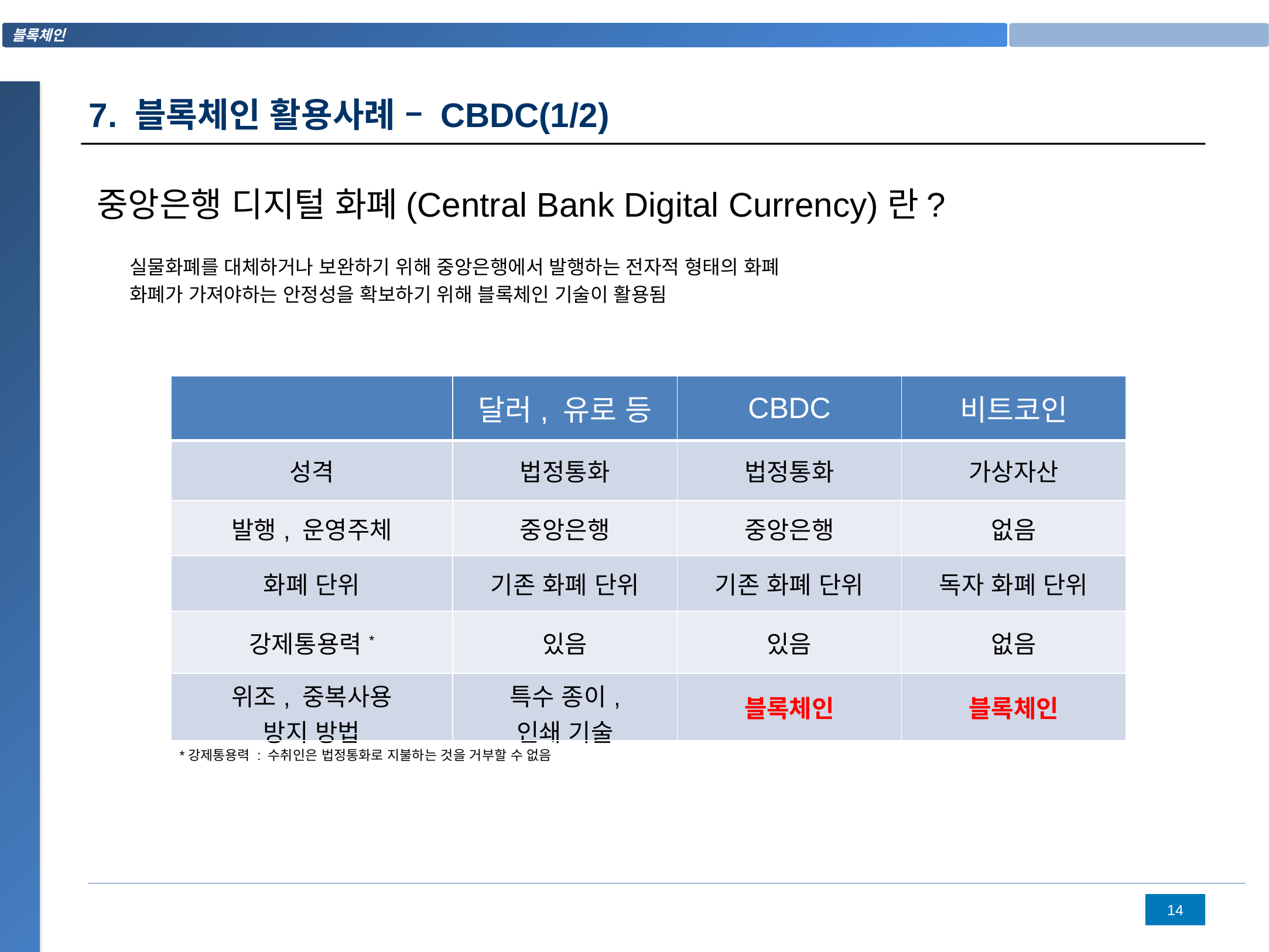

7. 블록체인 활용사례 – CBDC(1/2)

중앙은행 디지털 화폐(Central Bank Digital Currency)란?

실물화폐를 대체하거나 보완하기 위해 중앙은행에서 발행하는 전자적 형태의 화폐
화폐가 가져야하는 안정성을 확보하기 위해 블록체인 기술이 활용됨
|  | 달러, 유로 등 | CBDC | 비트코인 |
| --- | --- | --- | --- |
| 성격 | 법정통화 | 법정통화 | 가상자산 |
| 발행, 운영주체 | 중앙은행 | 중앙은행 | 없음 |
| 화폐 단위 | 기존 화폐 단위 | 기존 화폐 단위 | 독자 화폐 단위 |
| 강제통용력\* | 있음 | 있음 | 없음 |
| 위조, 중복사용 방지 방법 | 특수 종이, 인쇄 기술 | 블록체인 | 블록체인 |
*강제통용력 : 수취인은 법정통화로 지불하는 것을 거부할 수 없음
14